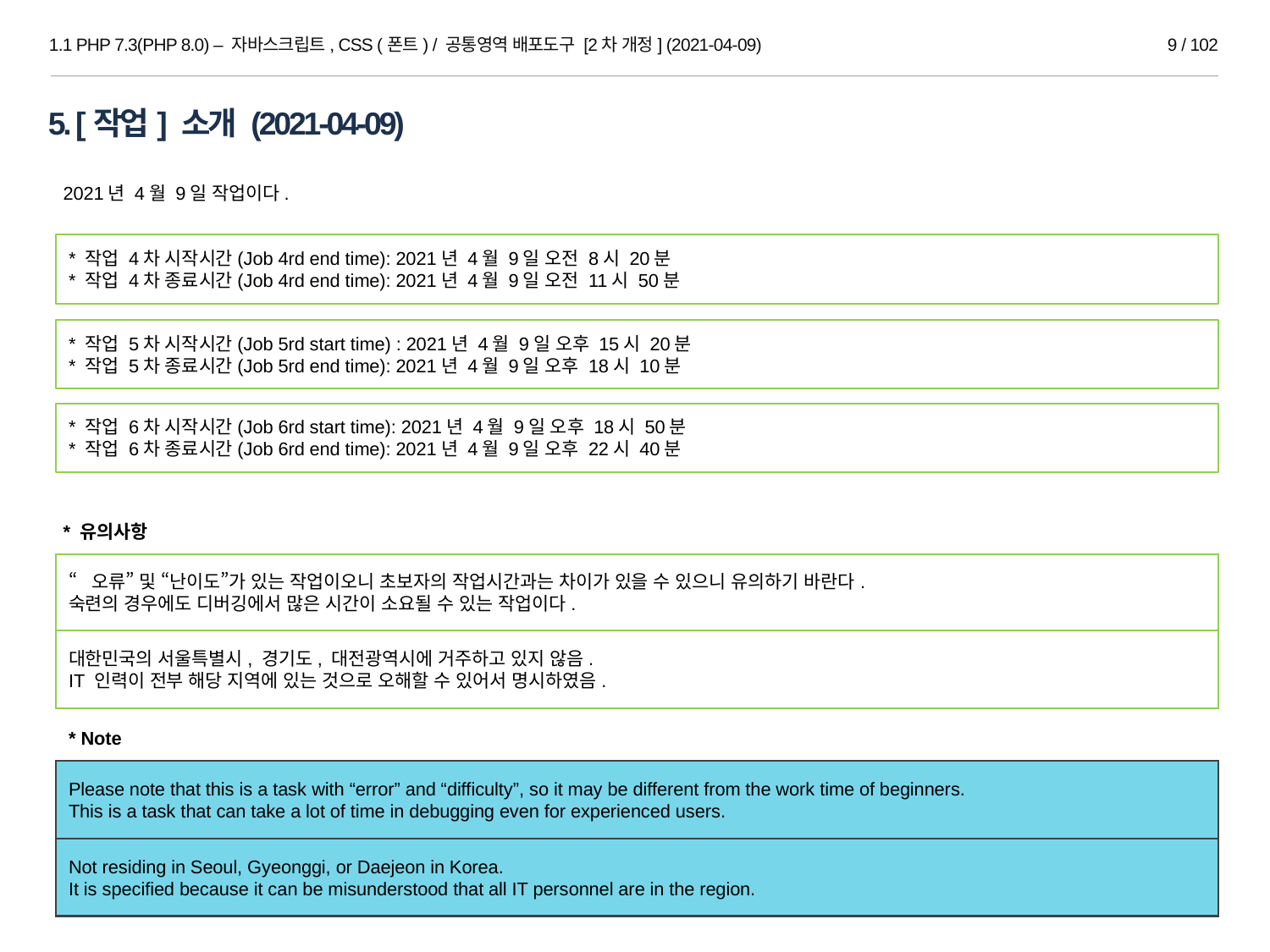

1.1 PHP 7.3(PHP 8.0) – 자바스크립트, CSS (폰트) / 공통영역 배포도구 [2차 개정] (2021-04-09)
9 / 102

5. [작업] 소개 (2021-04-09)
2021년 4월 9일 작업이다.
* 작업 4차 시작시간(Job 4rd end time): 2021년 4월 9일 오전 8시 20분
* 작업 4차 종료시간(Job 4rd end time): 2021년 4월 9일 오전 11시 50분
* 작업 5차 시작시간(Job 5rd start time) : 2021년 4월 9일 오후 15시 20분
* 작업 5차 종료시간(Job 5rd end time): 2021년 4월 9일 오후 18시 10분
* 작업 6차 시작시간(Job 6rd start time): 2021년 4월 9일 오후 18시 50분
* 작업 6차 종료시간(Job 6rd end time): 2021년 4월 9일 오후 22시 40분
* 유의사항
“오류” 및 “난이도”가 있는 작업이오니 초보자의 작업시간과는 차이가 있을 수 있으니 유의하기 바란다.
숙련의 경우에도 디버깅에서 많은 시간이 소요될 수 있는 작업이다.
대한민국의 서울특별시, 경기도, 대전광역시에 거주하고 있지 않음.
IT 인력이 전부 해당 지역에 있는 것으로 오해할 수 있어서 명시하였음.
* Note
Please note that this is a task with “error” and “difficulty”, so it may be different from the work time of beginners.
This is a task that can take a lot of time in debugging even for experienced users.
Not residing in Seoul, Gyeonggi, or Daejeon in Korea.
It is specified because it can be misunderstood that all IT personnel are in the region.